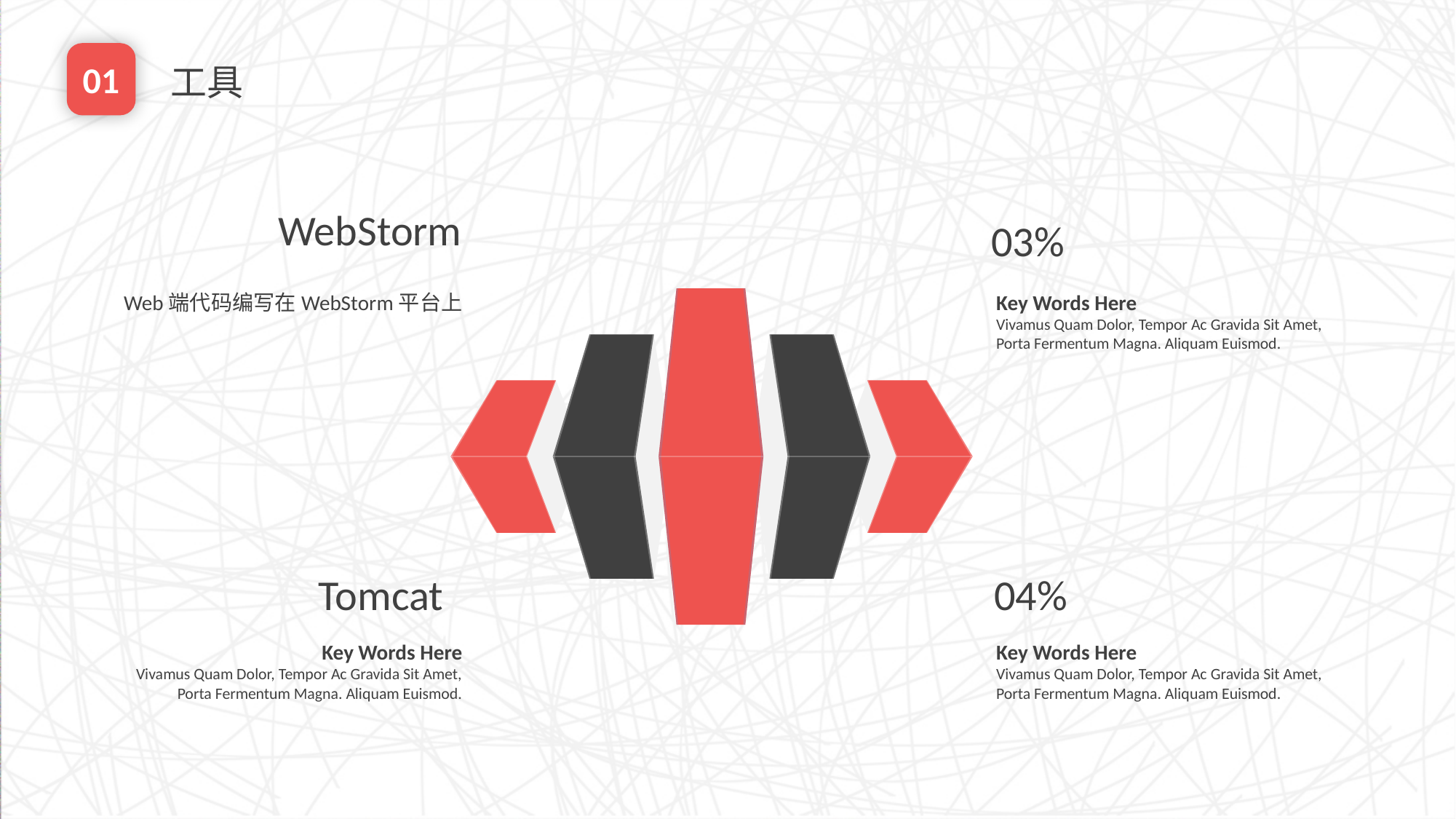

01
工具
WebStorm
03%
e7d195523061f1c0205959036996ad55c215b892a7aac5c0B9ADEF7896FB48F2EF97163A2DE1401E1875DEDC438B7864AD24CA23553DBBBD975DAF4CAD4A2592689FFB6CEE59FFA55B2702D0E5EE29CDFC0DD98BC7D6A39AC4E055256EE11BBEDCDB7C9722D66262996B68DE860BD3C77EBCAECB599909EC0E07B61811075331ABCDE6990254B8C8
Web端代码编写在WebStorm平台上
Key Words Here
Vivamus Quam Dolor, Tempor Ac Gravida Sit Amet, Porta Fermentum Magna. Aliquam Euismod.

Tomcat
04%
Key Words Here
Vivamus Quam Dolor, Tempor Ac Gravida Sit Amet, Porta Fermentum Magna. Aliquam Euismod.
Key Words Here
Vivamus Quam Dolor, Tempor Ac Gravida Sit Amet, Porta Fermentum Magna. Aliquam Euismod.